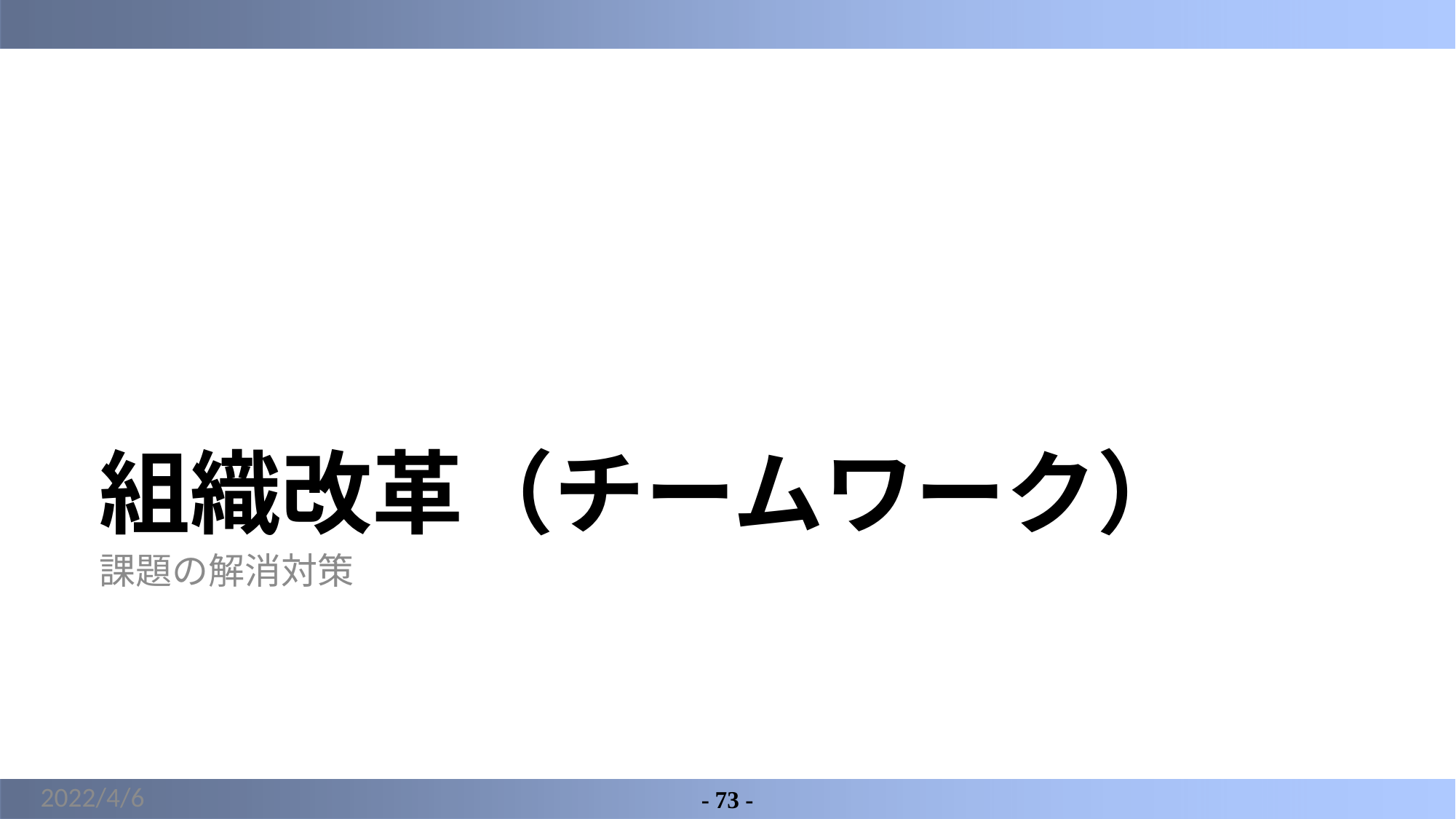

# 組織改革（チームワーク）
課題の解消対策
2022/4/6
- 73 -